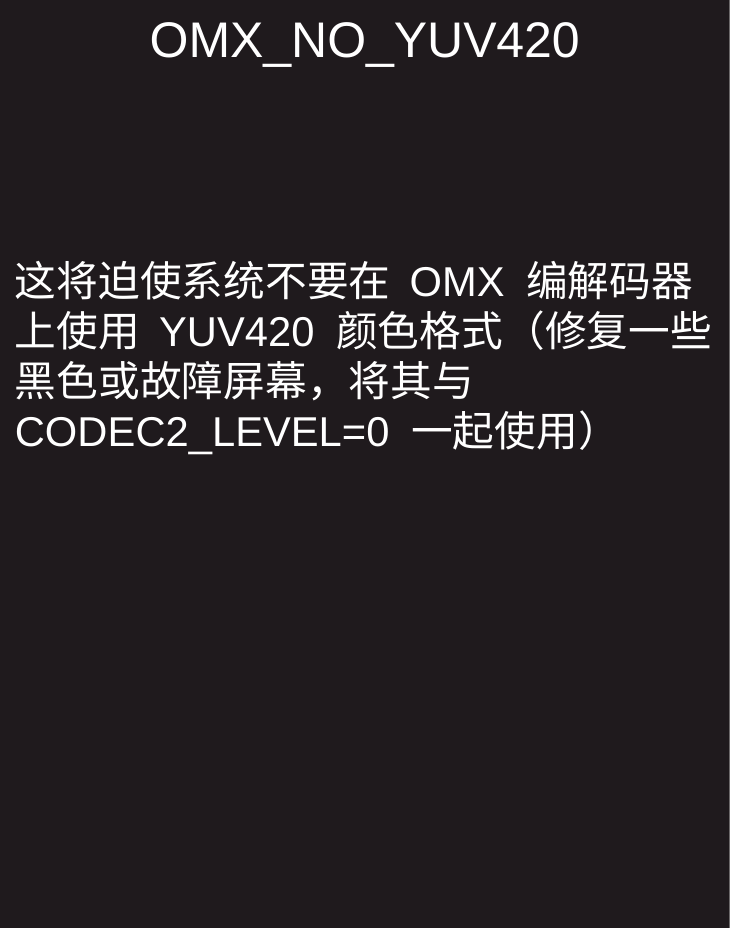

OMX_NO_YUV420
这将迫使系统不要在 OMX 编解码器上使用 YUV420 颜色格式（修复一些黑色或故障屏幕，将其与 CODEC2_LEVEL=0 一起使用）